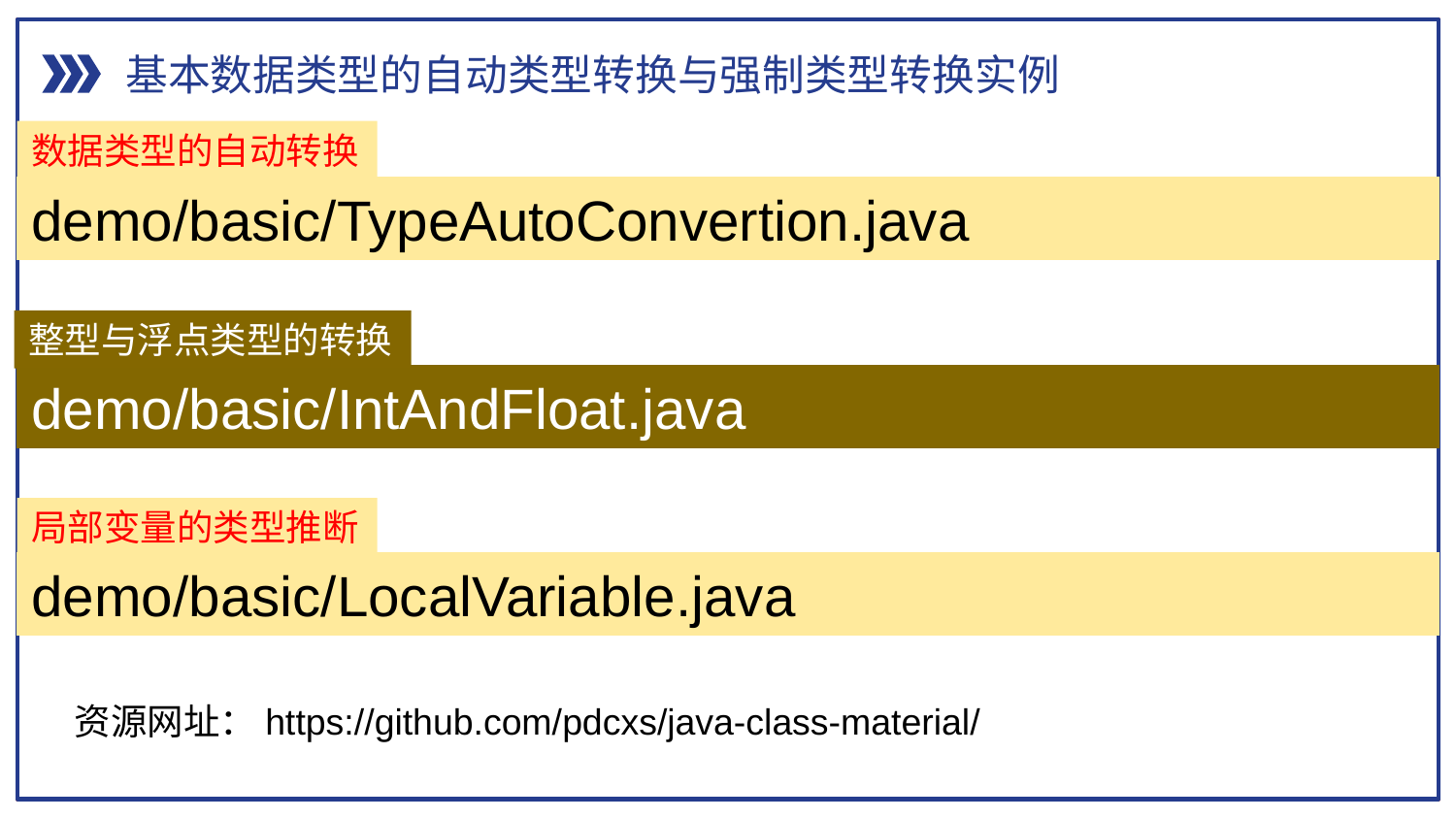

基本数据类型的自动类型转换与强制类型转换实例

数据类型的自动转换
demo/basic/TypeAutoConvertion.java
整型与浮点类型的转换
demo/basic/IntAndFloat.java
局部变量的类型推断
demo/basic/LocalVariable.java
资源网址：https://github.com/pdcxs/java-class-material/